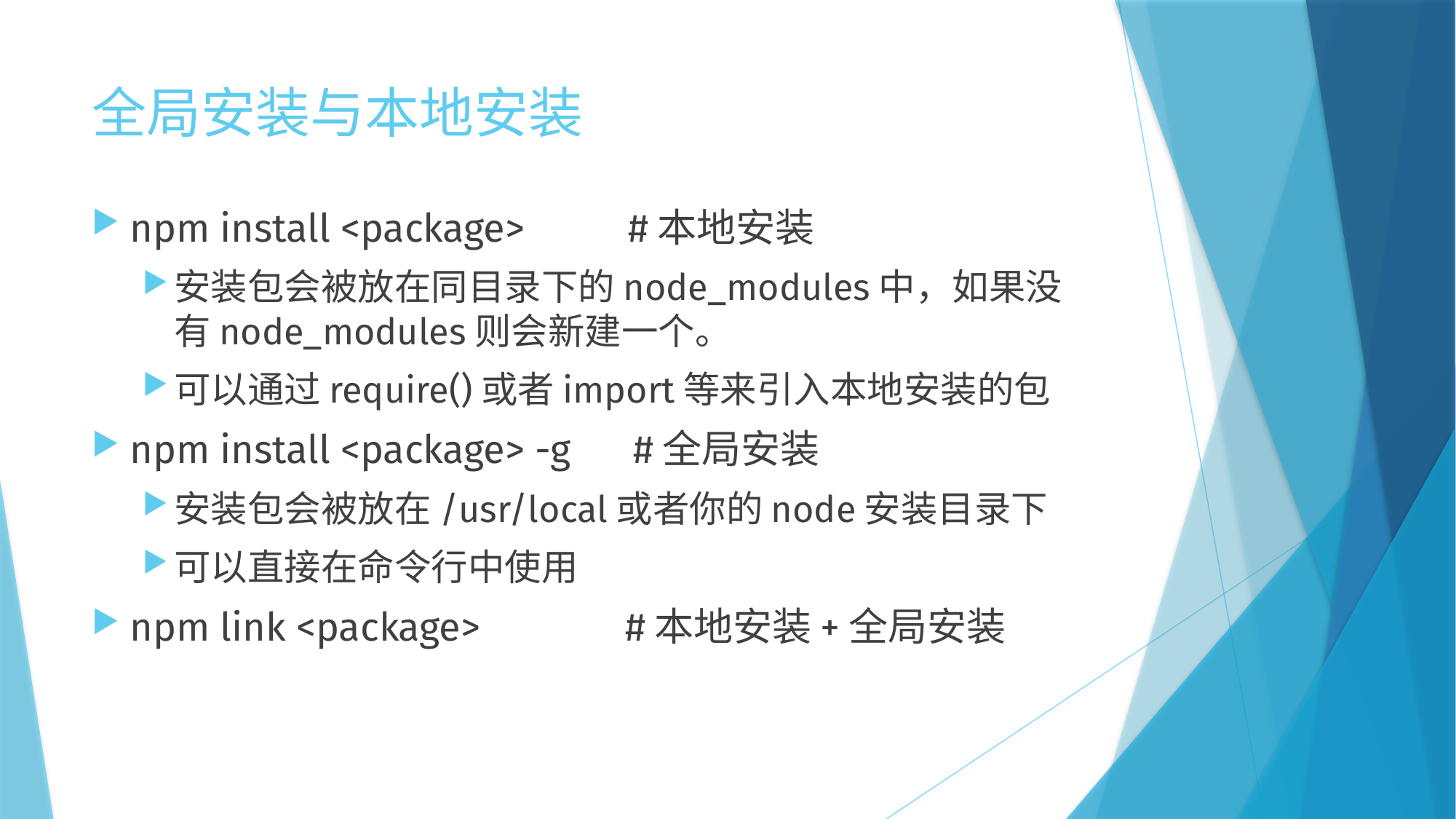

# 全局安装与本地安装
npm install <package>          #本地安装
安装包会被放在同目录下的node_modules中，如果没有node_modules则会新建一个。
可以通过require()或者import等来引入本地安装的包
npm install <package> -g      #全局安装
安装包会被放在/usr/local或者你的node安装目录下
可以直接在命令行中使用
npm link <package>              #本地安装+全局安装